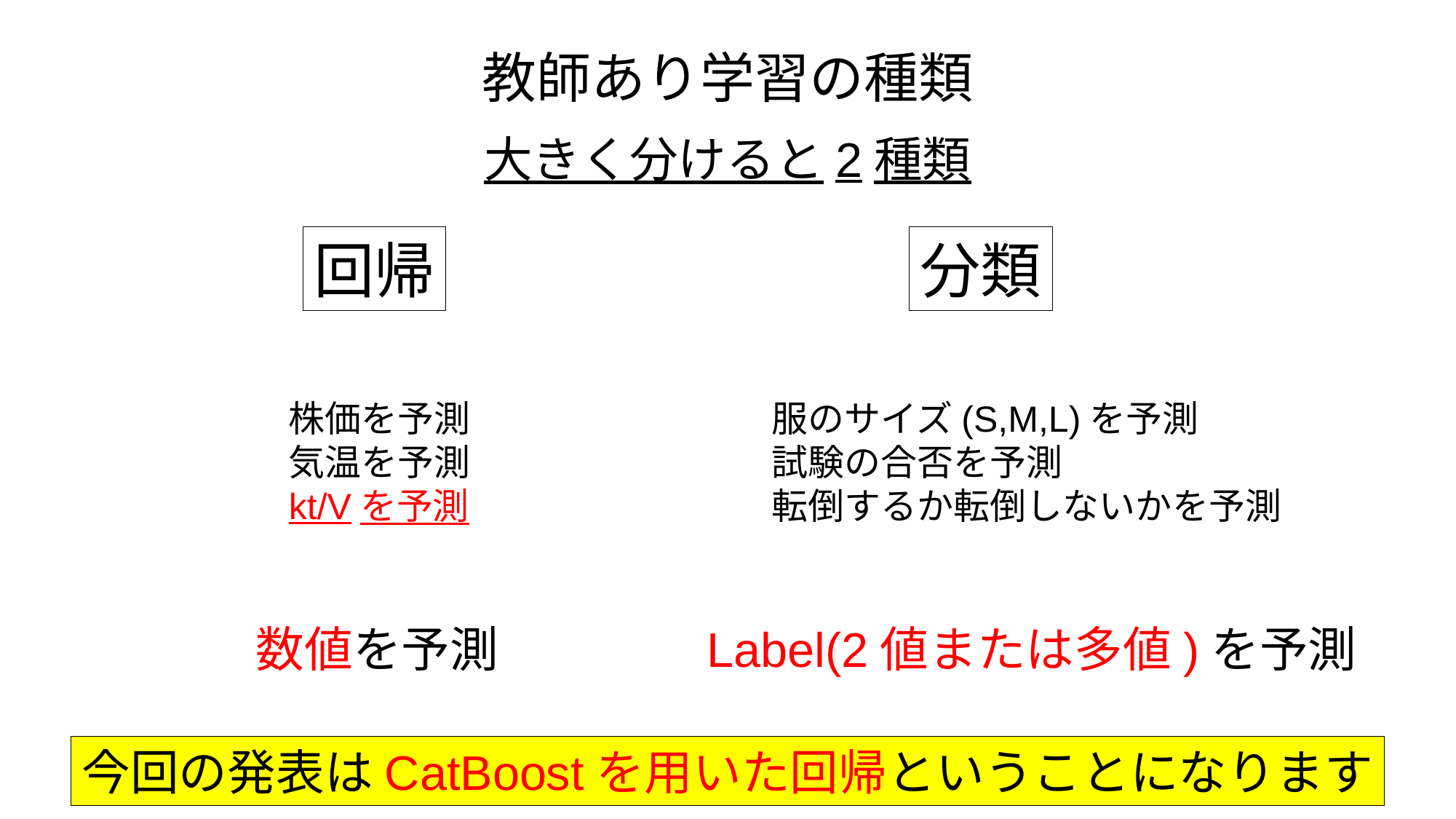

教師あり学習の種類
大きく分けると2種類
回帰
分類
株価を予測
気温を予測
kt/Vを予測
服のサイズ(S,M,L)を予測
試験の合否を予測
転倒するか転倒しないかを予測
数値を予測
Label(2値または多値)を予測
今回の発表はCatBoostを用いた回帰ということになります